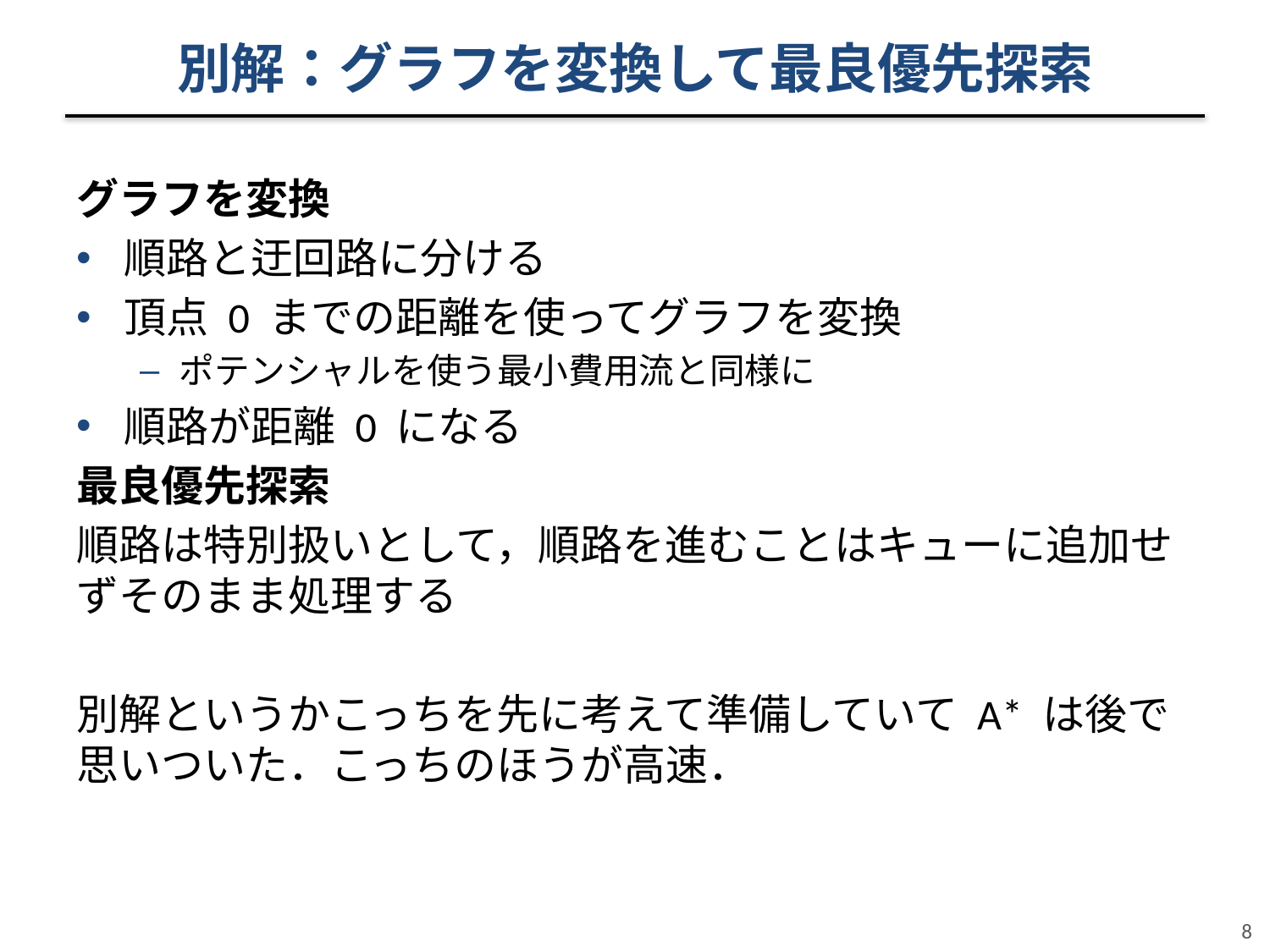

# 別解：グラフを変換して最良優先探索
グラフを変換
順路と迂回路に分ける
頂点 0 までの距離を使ってグラフを変換
ポテンシャルを使う最小費用流と同様に
順路が距離 0 になる
最良優先探索
順路は特別扱いとして，順路を進むことはキューに追加せずそのまま処理する

別解というかこっちを先に考えて準備していて A* は後で思いついた．こっちのほうが高速．
8